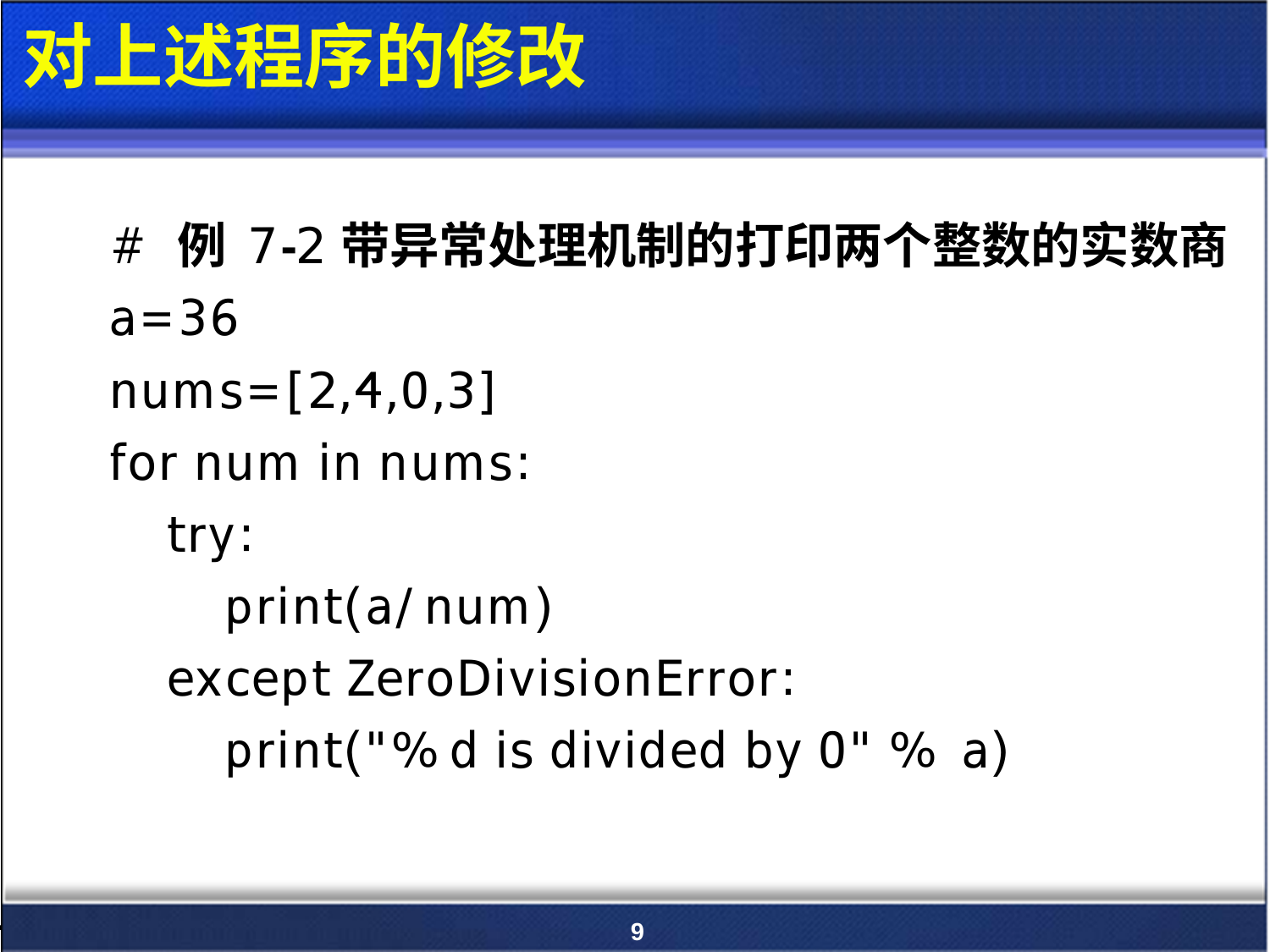

# 对上述程序的修改
# 例 7‑2带异常处理机制的打印两个整数的实数商
a=36
nums=[2,4,0,3]
for num in nums:
    try:
        print(a/num)
    except ZeroDivisionError:
        print("%d is divided by 0" % a)

9